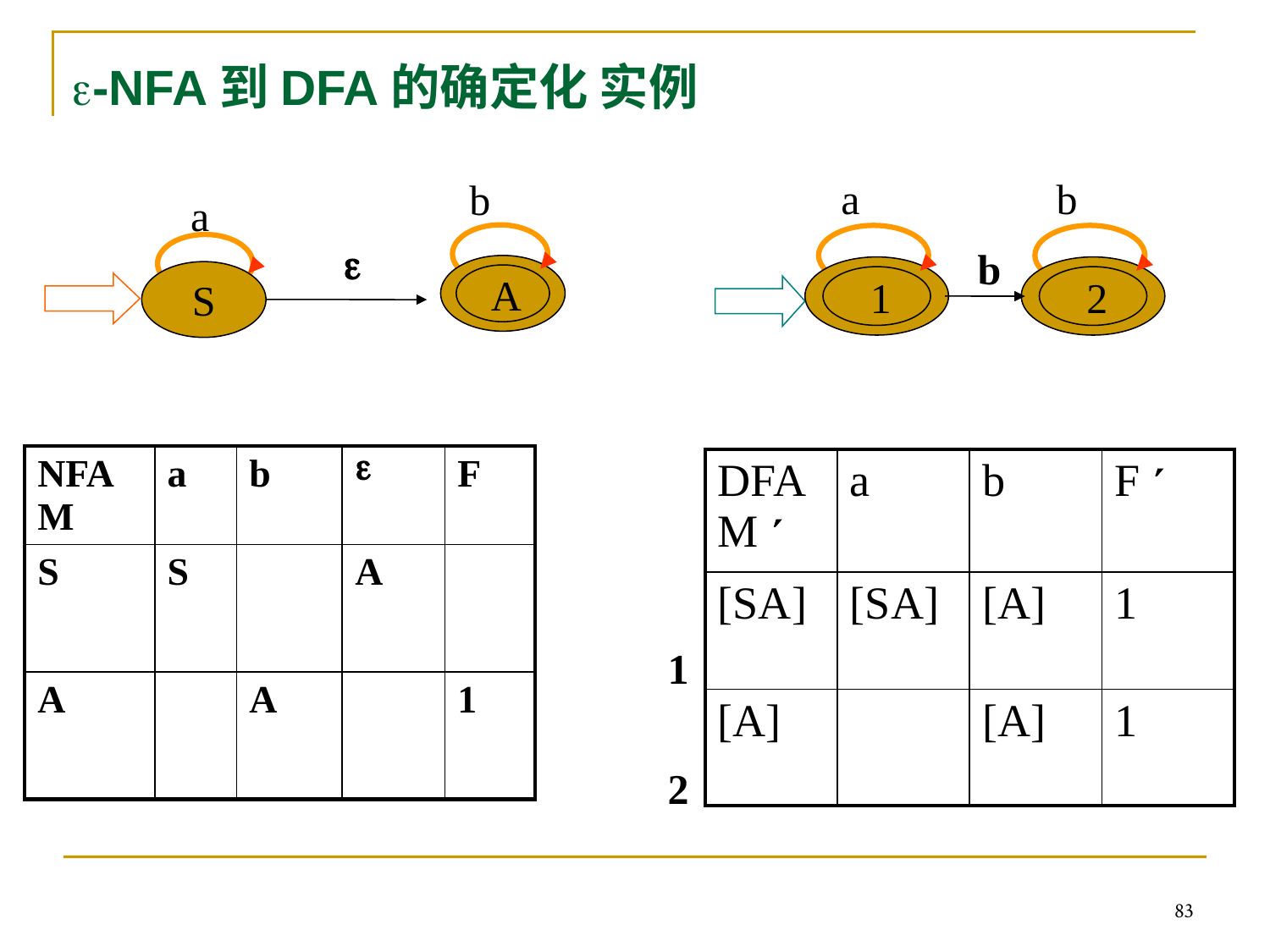

ε-NFA到DFA的确定化 实例
a

1

b

2

b

b
a

ε

A

S

| NFAM | a | b | ε | F |
| --- | --- | --- | --- | --- |
| S | S |  | A |  |
| A |  | A |  | 1 |
| DFAM ′ | a | b | F ′ |
| --- | --- | --- | --- |
| [SA] | [SA] | [A] | 1 |
| [A] |  | [A] | 1 |
1
2
83